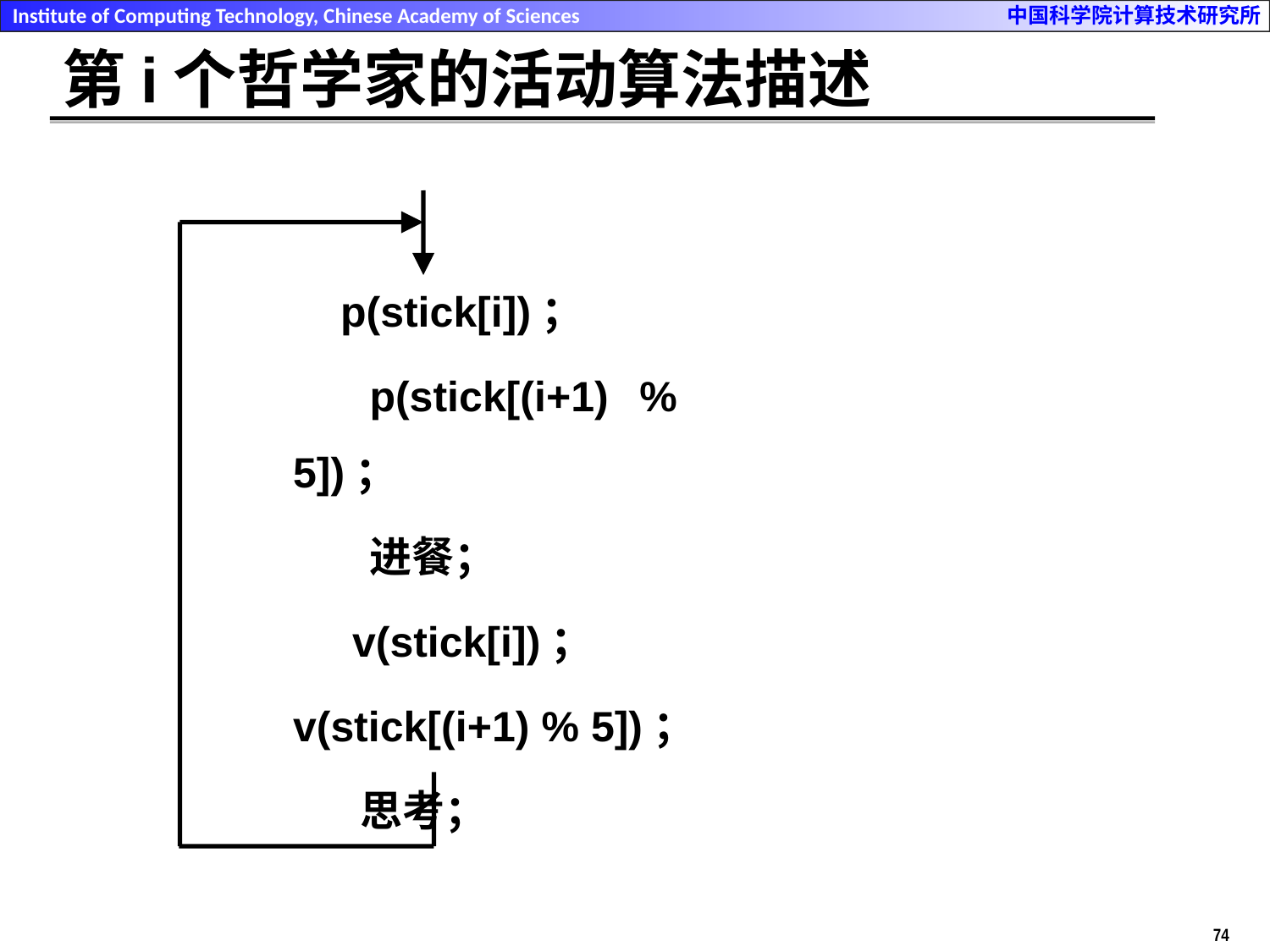

# 第i个哲学家的活动算法描述

        p(stick[i])；
    p(stick[(i+1) %  5])；
            进餐；
         v(stick[i])；
    v(stick[(i+1) % 5])；
           思考；